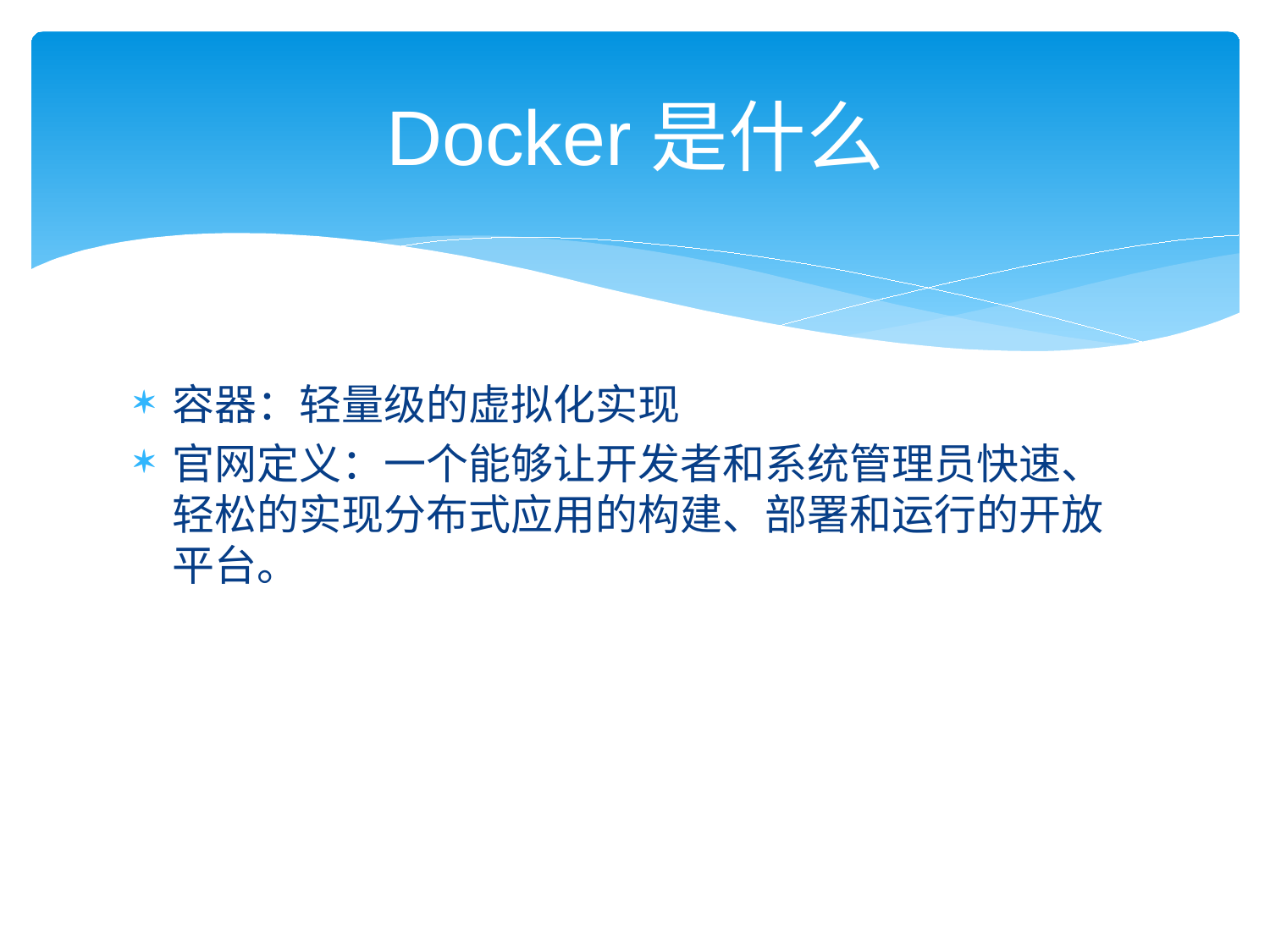

# Docker是什么
容器：轻量级的虚拟化实现
官网定义：一个能够让开发者和系统管理员快速、轻松的实现分布式应用的构建、部署和运行的开放平台。